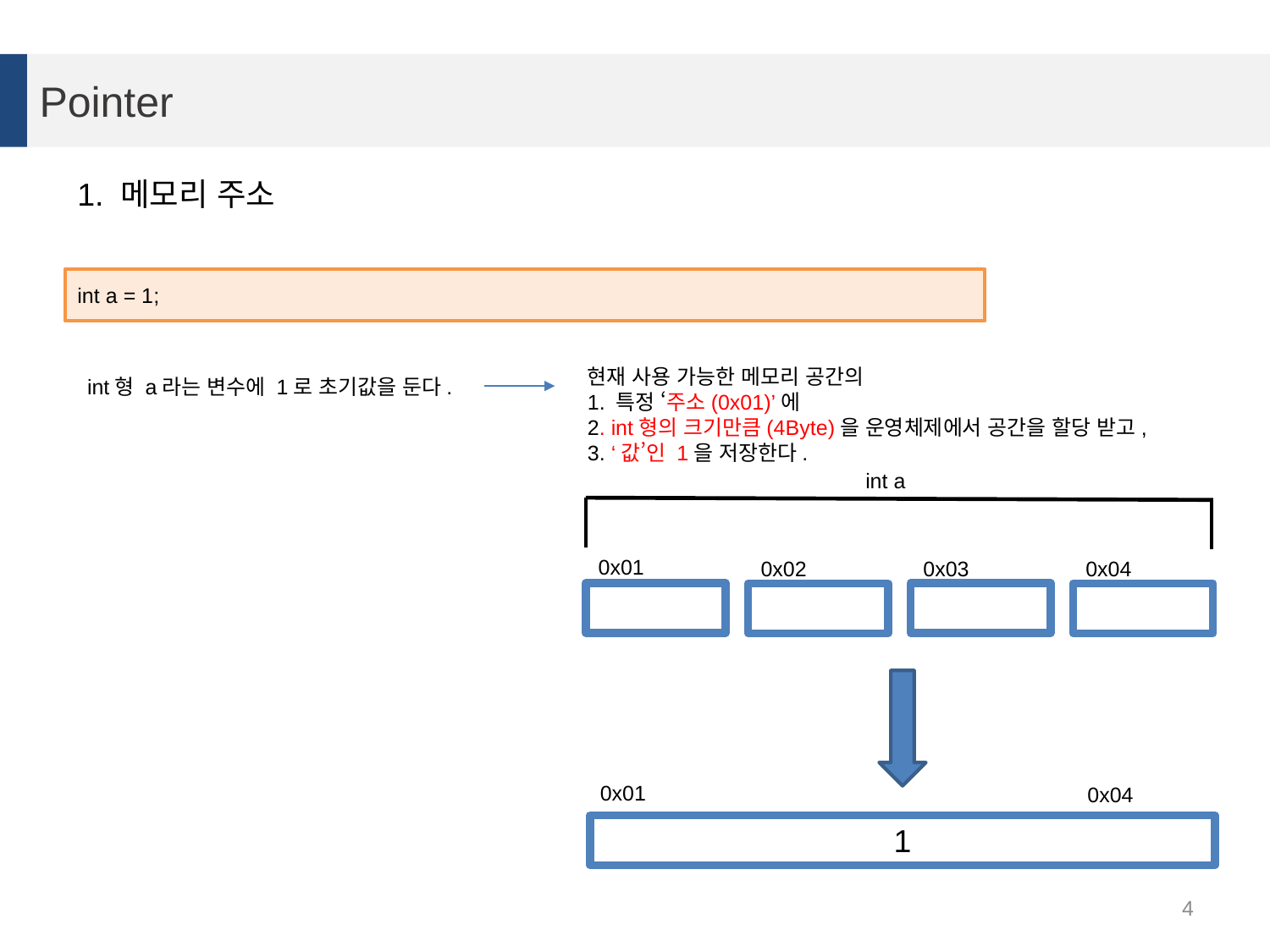

Pointer
1. 메모리 주소
int a = 1;
현재 사용 가능한 메모리 공간의
1. 특정 ‘주소(0x01)’에
2. int형의 크기만큼(4Byte)을 운영체제에서 공간을 할당 받고,
3. ‘값’인 1을 저장한다.
int형 a라는 변수에 1로 초기값을 둔다.
int a
0x01
0x03
0x02
0x04

0x01
0x04
1
4